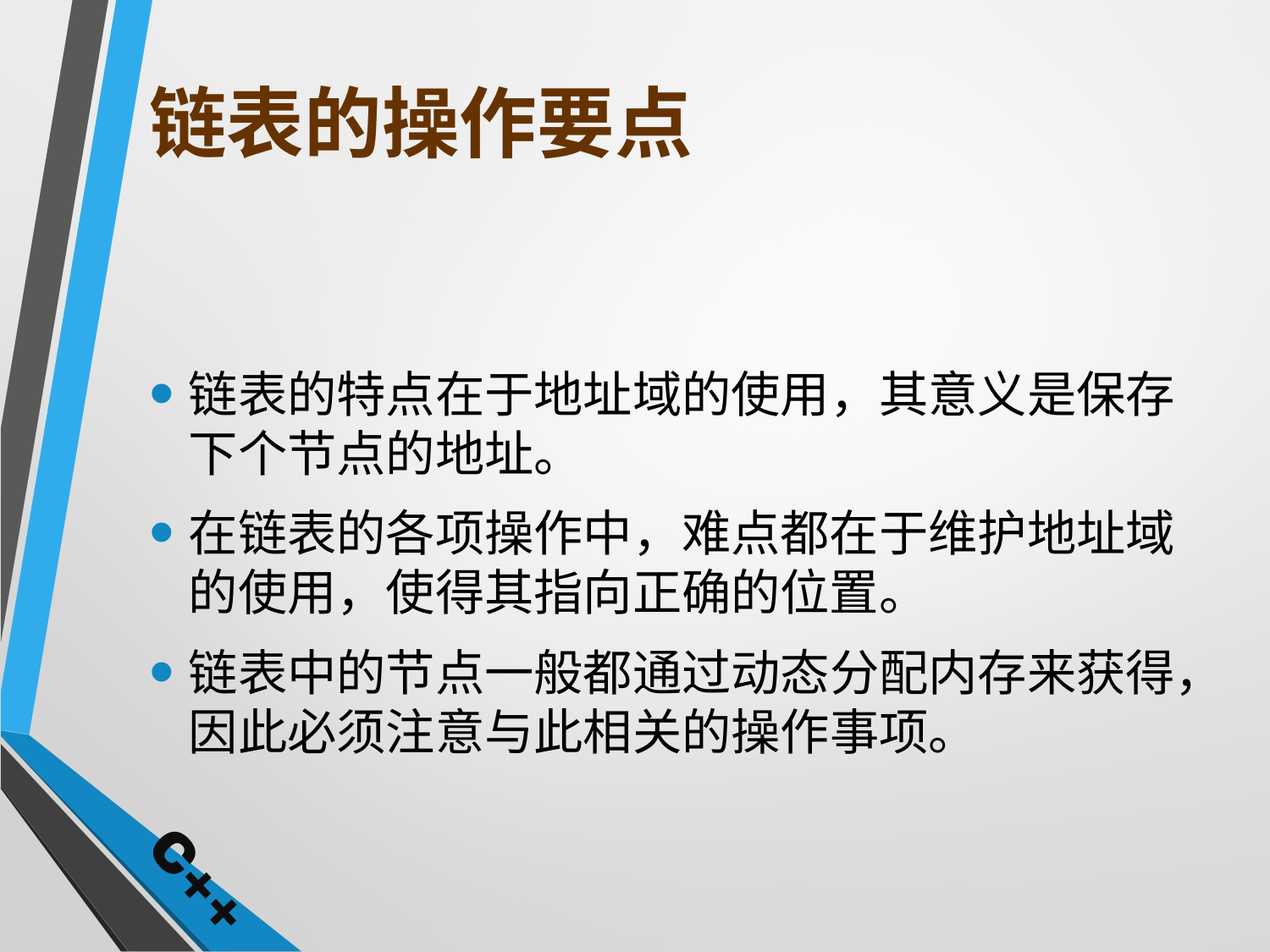

# 链表的操作要点
链表的特点在于地址域的使用，其意义是保存下个节点的地址。
在链表的各项操作中，难点都在于维护地址域的使用，使得其指向正确的位置。
链表中的节点一般都通过动态分配内存来获得，因此必须注意与此相关的操作事项。